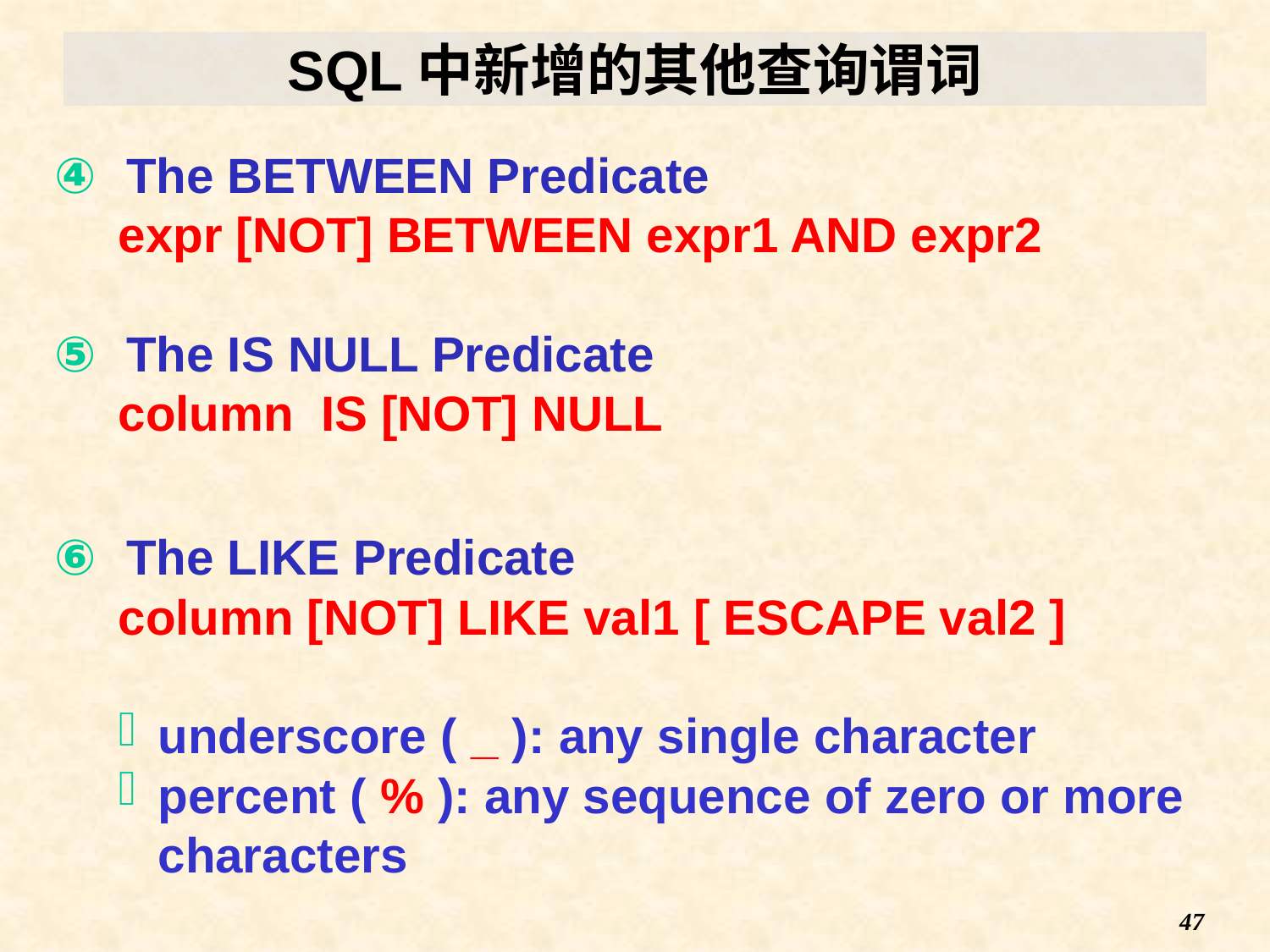

# SQL中新增的其他查询谓词
The BETWEEN Predicate
expr [NOT] BETWEEN expr1 AND expr2

The IS NULL Predicate
column  IS [NOT] NULL

The LIKE Predicate
column [NOT] LIKE val1 [ ESCAPE val2 ]

underscore ( _ ): any single character
percent ( % ): any sequence of zero or more characters

47